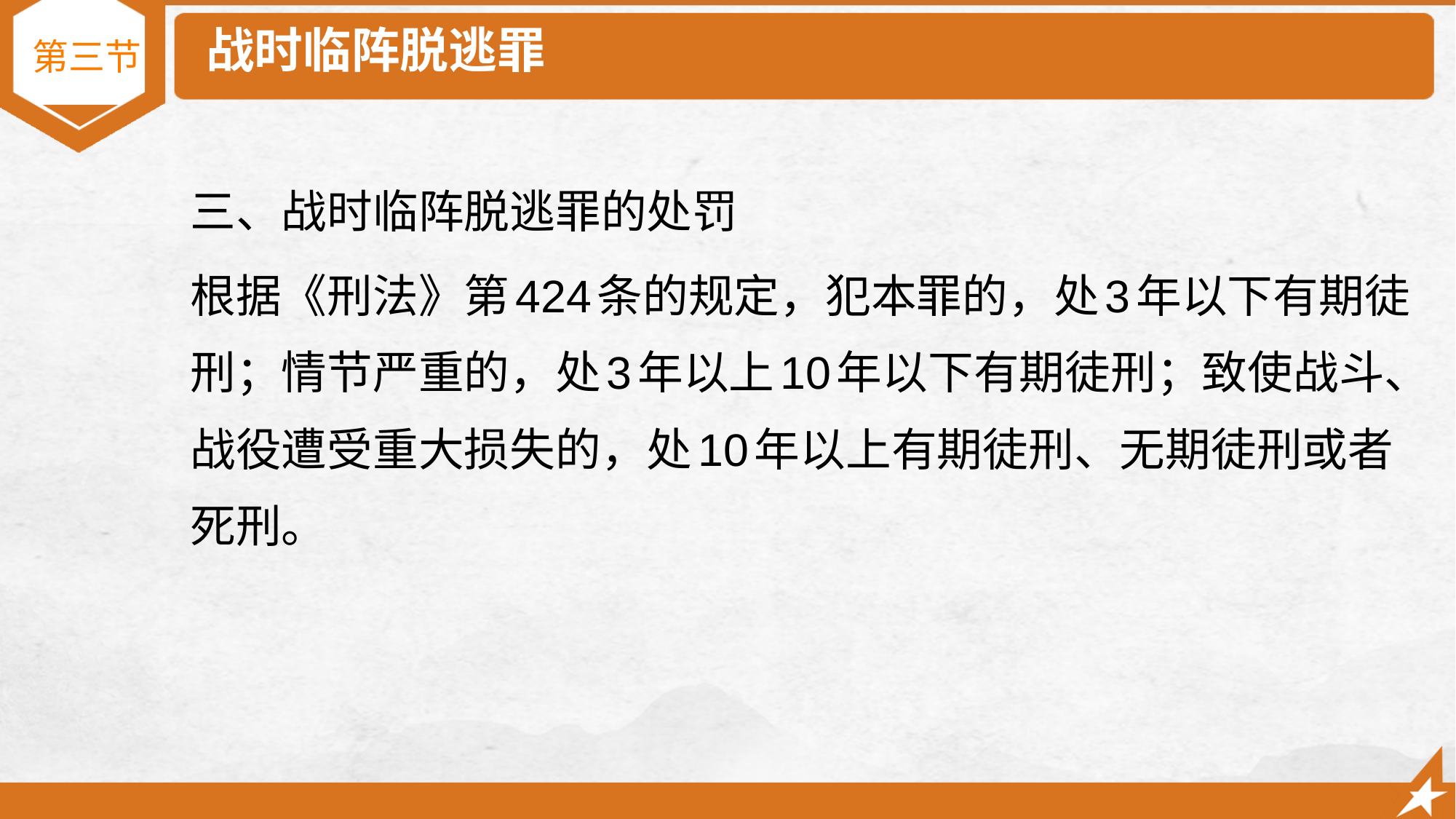

第三节
# 战时临阵脱逃罪

三、战时临阵脱逃罪的处罚
根据《刑法》第424条的规定，犯本罪的，处3年以下有期徒刑；情节严重的，处3年以上10年以下有期徒刑；致使战斗、战役遭受重大损失的，处10年以上有期徒刑、无期徒刑或者死刑。